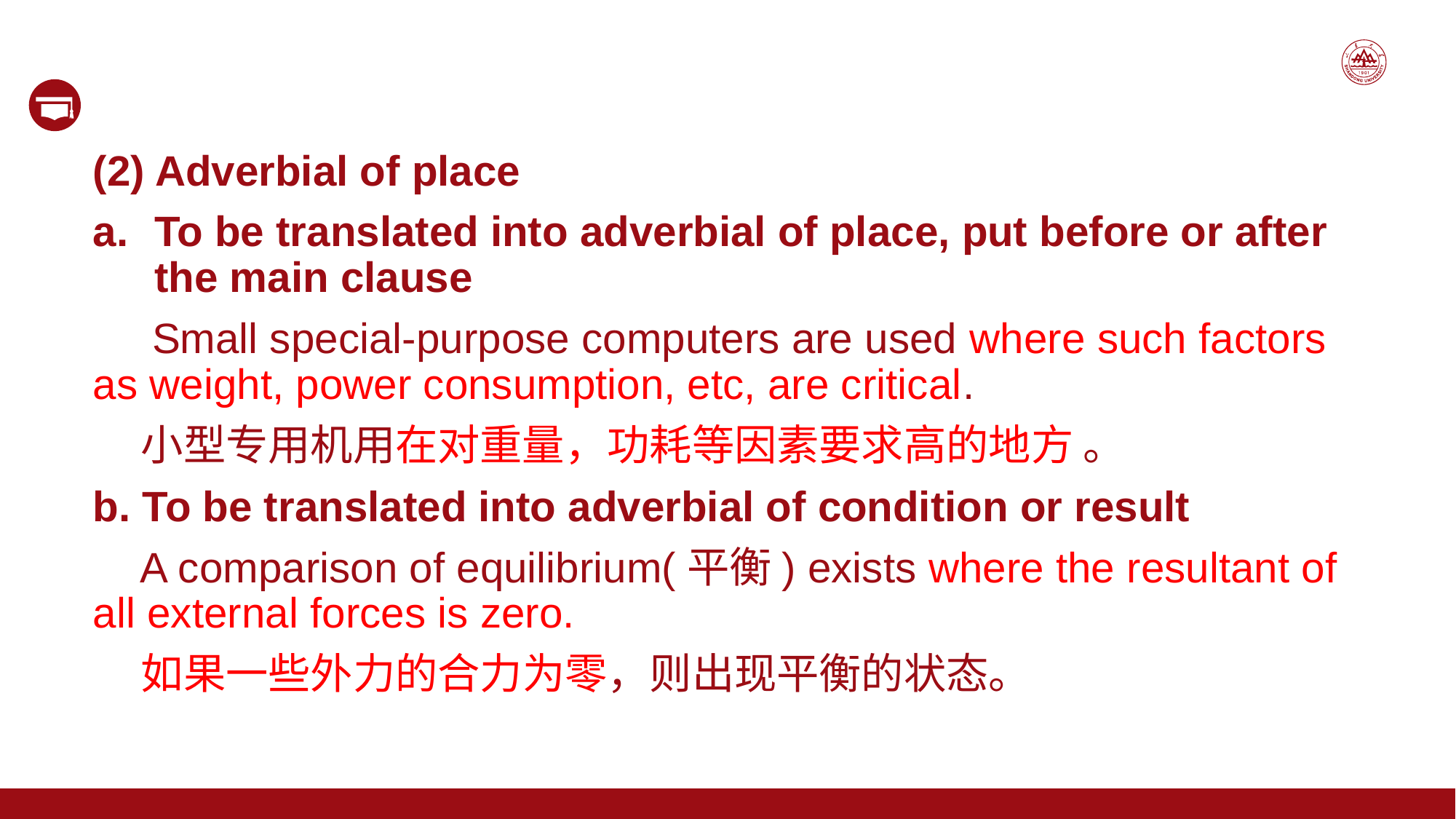

(2) Adverbial of place
To be translated into adverbial of place, put before or after the main clause
     Small special-purpose computers are used where such factors as weight, power consumption, etc, are critical.
    小型专用机用在对重量，功耗等因素要求高的地方 。
b. To be translated into adverbial of condition or result
    A comparison of equilibrium(平衡) exists where the resultant of all external forces is zero.
    如果一些外力的合力为零，则出现平衡的状态。